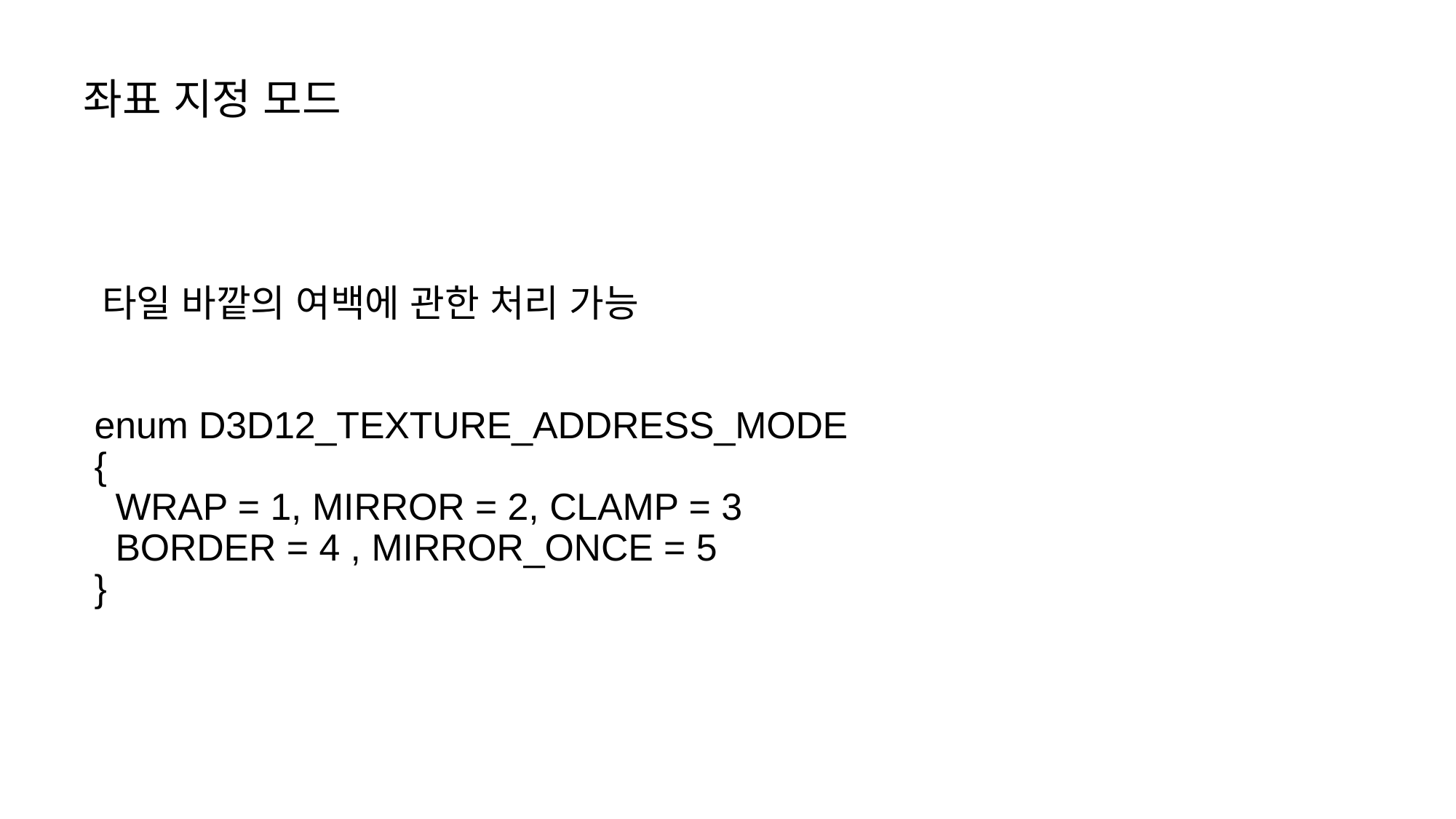

# 좌표 지정 모드
 타일 바깥의 여백에 관한 처리 가능

 enum D3D12_TEXTURE_ADDRESS_MODE
 {
   WRAP = 1, MIRROR = 2, CLAMP = 3
   BORDER = 4 , MIRROR_ONCE = 5
 }